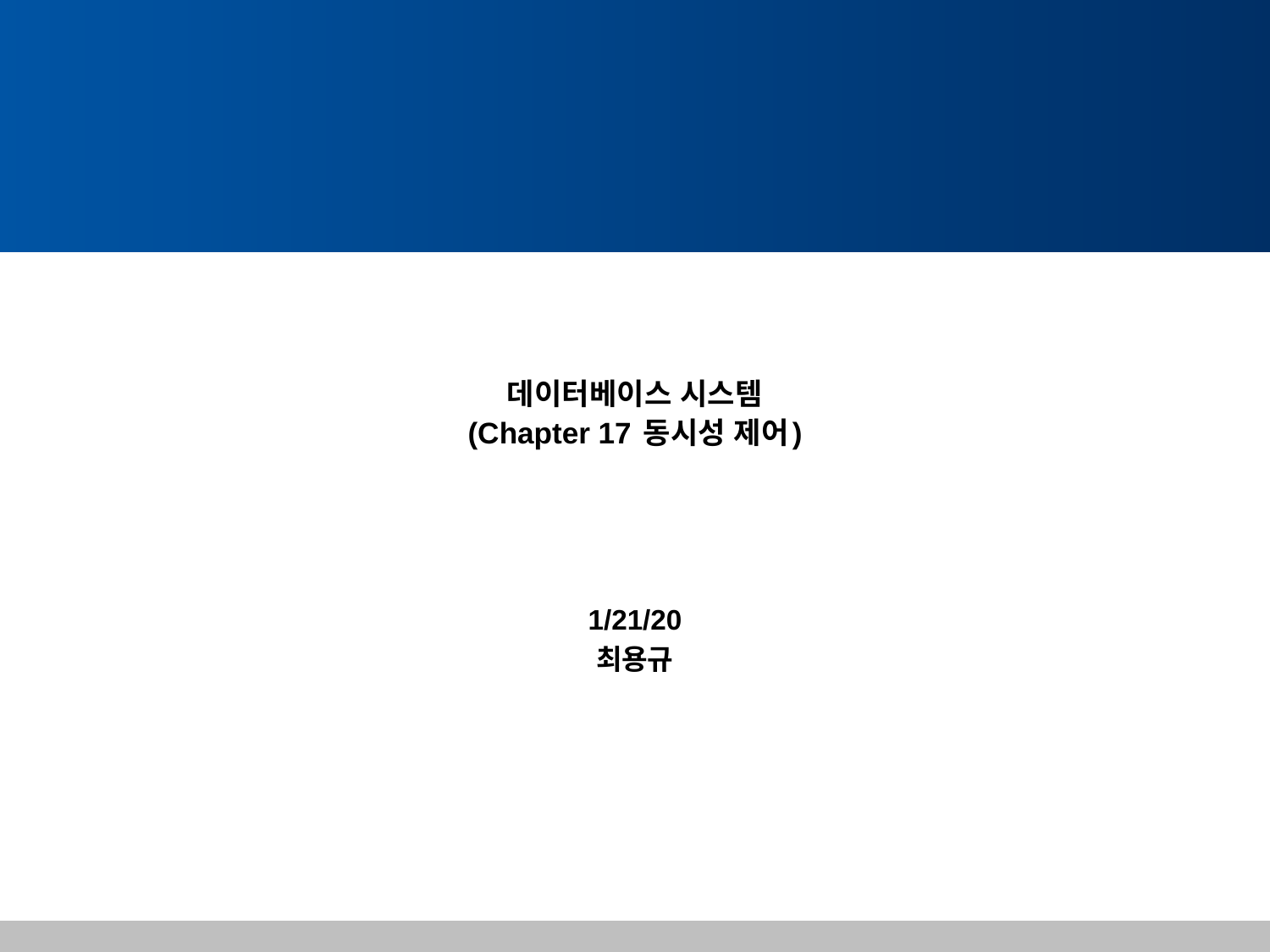

# 데이터베이스 시스템 (Chapter 17 동시성 제어)
1/21/20
최용규